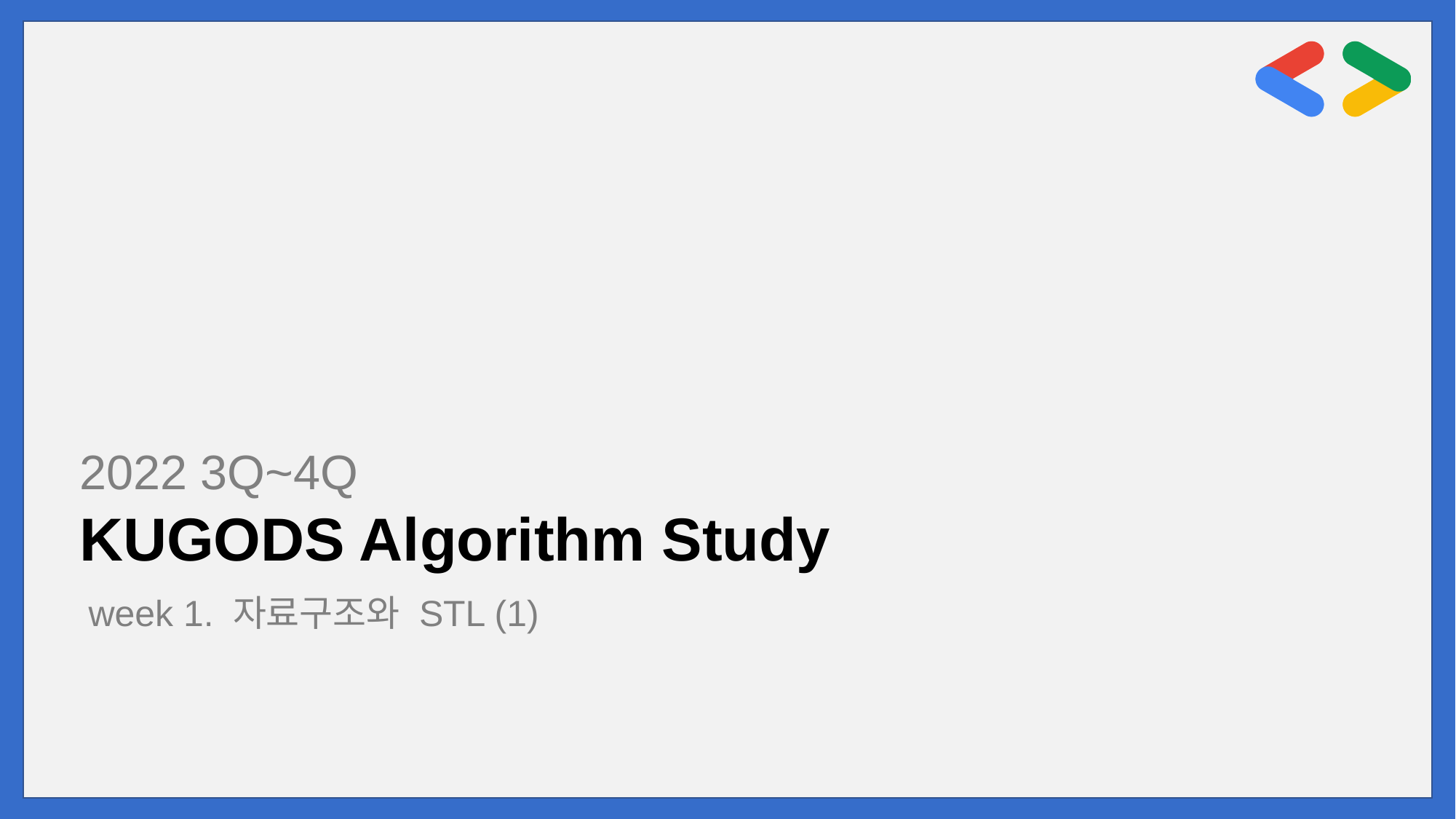

2022 3Q~4Q
KUGODS Algorithm Study
week 1. 자료구조와 STL (1)